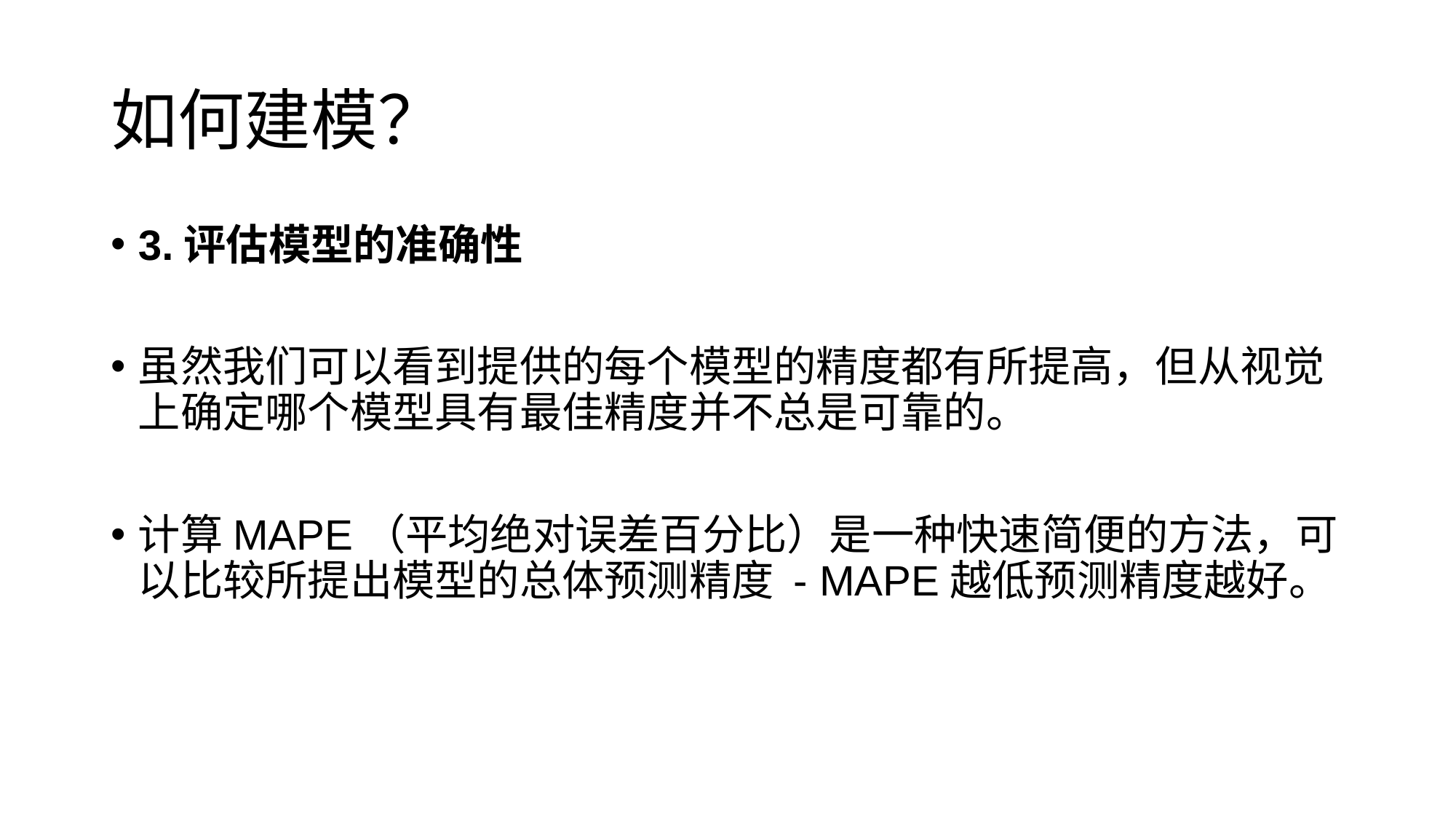

# 如何建模？
3.评估模型的准确性

虽然我们可以看到提供的每个模型的精度都有所提高，但从视觉上确定哪个模型具有最佳精度并不总是可靠的。

计算MAPE（平均绝对误差百分比）是一种快速简便的方法，可以比较所提出模型的总体预测精度 - MAPE越低预测精度越好。